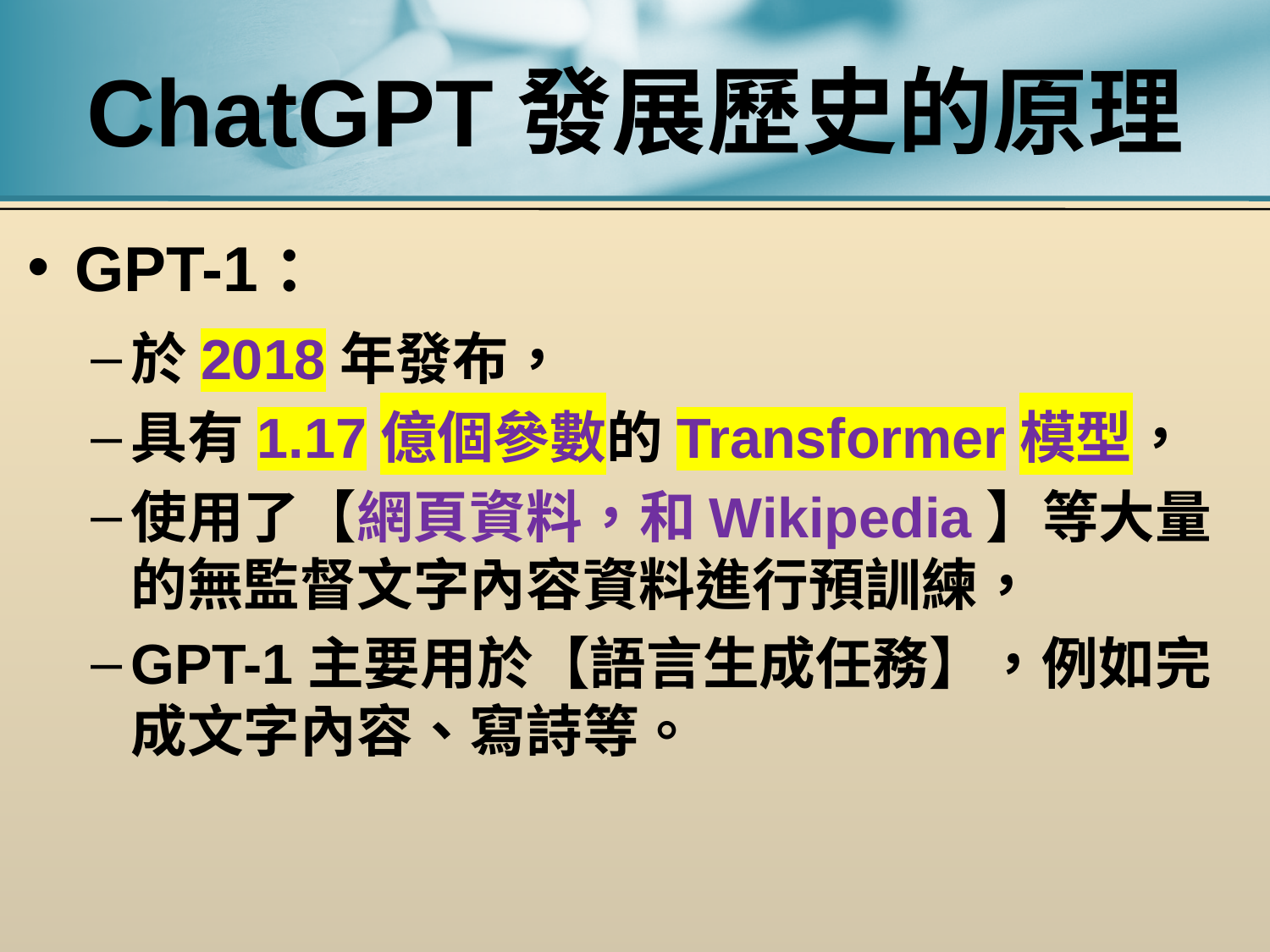

# ChatGPT發展歷史的原理
GPT-1：
於2018年發布，
具有1.17億個參數的Transformer模型，
使用了【網頁資料，和Wikipedia】等大量的無監督文字內容資料進行預訓練，
GPT-1主要用於【語言生成任務】，例如完成文字內容、寫詩等。